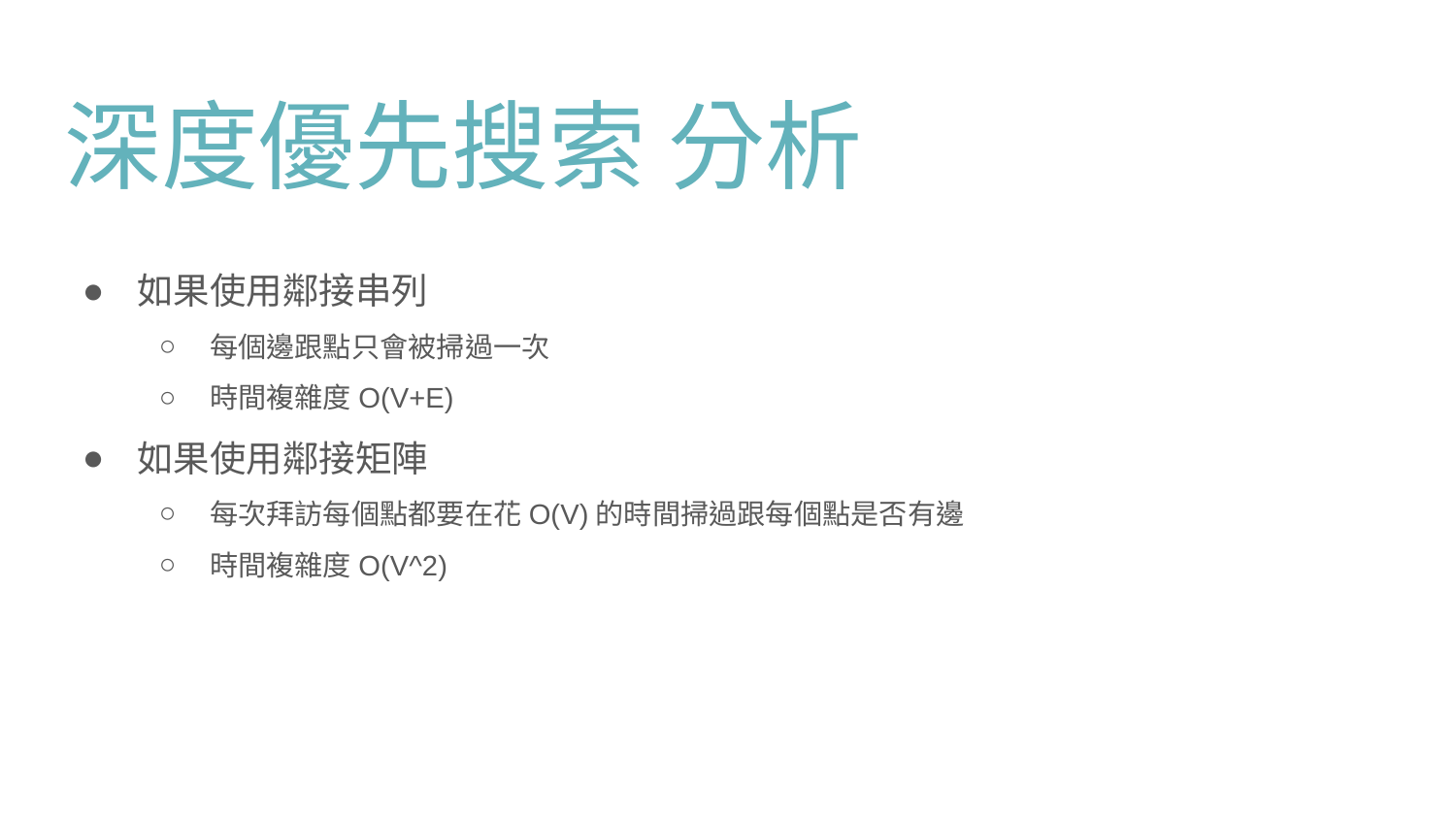

# 深度優先搜索 分析
如果使用鄰接串列
每個邊跟點只會被掃過一次
時間複雜度O(V+E)
如果使用鄰接矩陣
每次拜訪每個點都要在花O(V)的時間掃過跟每個點是否有邊
時間複雜度O(V^2)